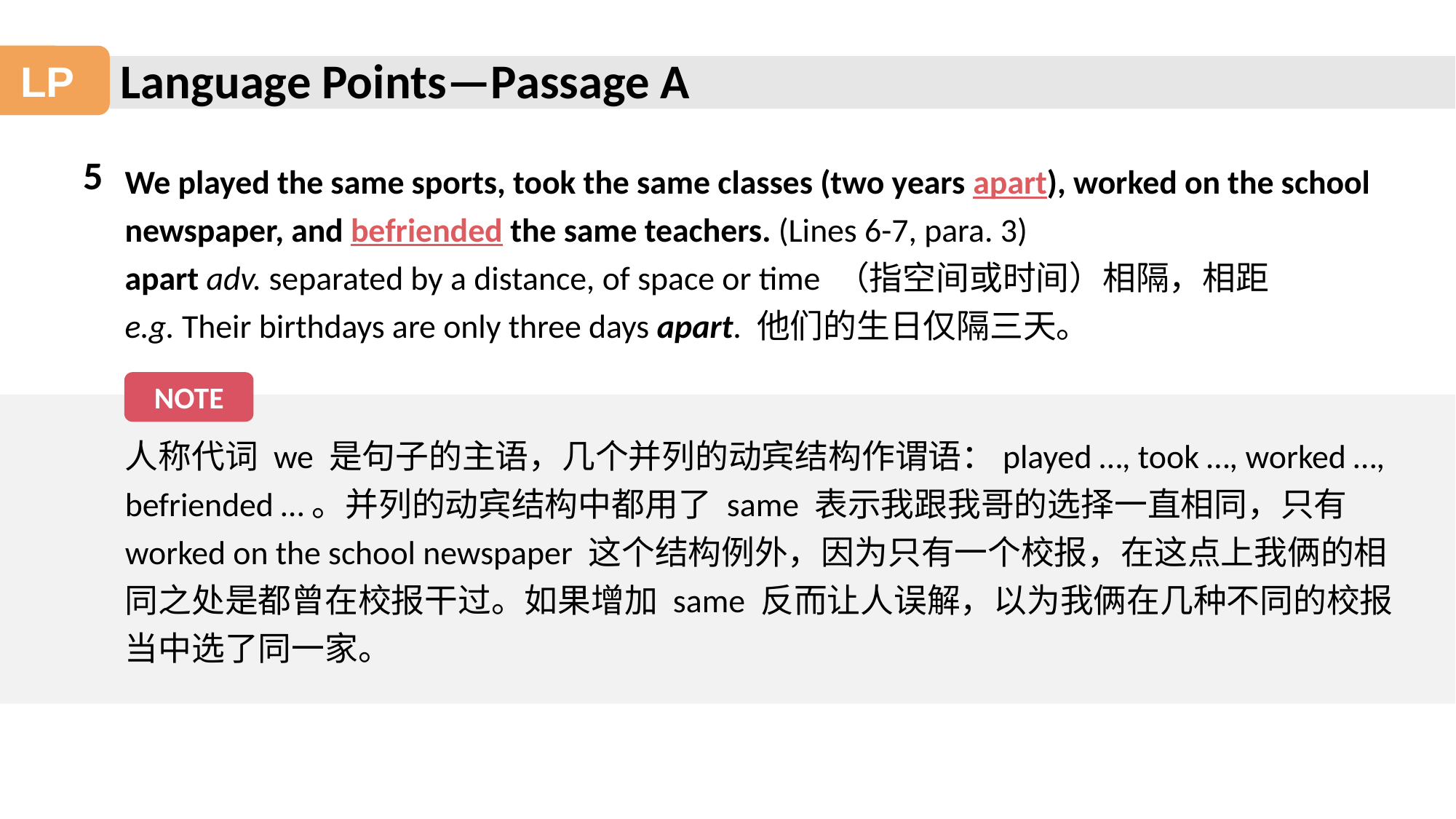

Language Points—Passage A
LP

5
We played the same sports, took the same classes (two years apart), worked on the school
newspaper, and befriended the same teachers. (Lines 6-7, para. 3)
apart adv. separated by a distance, of space or time （指空间或时间）相隔，相距
e.g. Their birthdays are only three days apart. 他们的生日仅隔三天。
NOTE

人称代词 we 是句子的主语，几个并列的动宾结构作谓语：played …, took …, worked …, befriended …。并列的动宾结构中都用了 same 表示我跟我哥的选择一直相同，只有 worked on the school newspaper 这个结构例外，因为只有一个校报，在这点上我俩的相同之处是都曾在校报干过。如果增加 same 反而让人误解，以为我俩在几种不同的校报当中选了同一家。